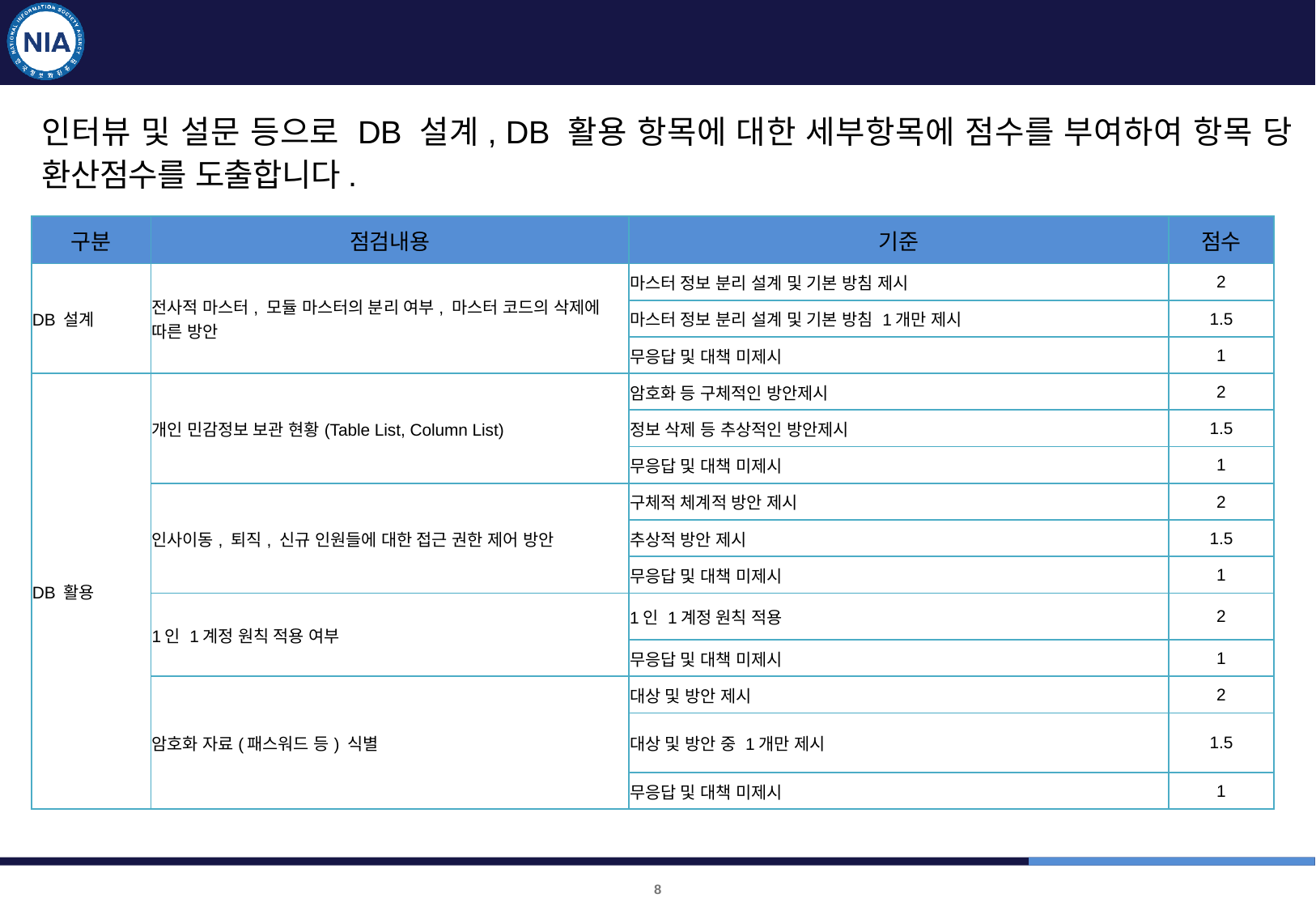

1차 품질진단
데이터 품질진단 측정지표 : DB 설계, DB 활용
인터뷰 및 설문 등으로 DB 설계, DB 활용 항목에 대한 세부항목에 점수를 부여하여 항목 당 환산점수를 도출합니다.
| 구분 | 점검내용 | 기준 | 점수 |
| --- | --- | --- | --- |
| DB 설계 | 전사적 마스터, 모듈 마스터의 분리 여부, 마스터 코드의 삭제에 따른 방안 | 마스터 정보 분리 설계 및 기본 방침 제시 | 2 |
|  |  | 마스터 정보 분리 설계 및 기본 방침 1개만 제시 | 1.5 |
|  |  | 무응답 및 대책 미제시 | 1 |
| DB 활용 | 개인 민감정보 보관 현황(Table List, Column List) | 암호화 등 구체적인 방안제시 | 2 |
|  |  | 정보 삭제 등 추상적인 방안제시 | 1.5 |
|  |  | 무응답 및 대책 미제시 | 1 |
|  | 인사이동, 퇴직, 신규 인원들에 대한 접근 권한 제어 방안 | 구체적 체계적 방안 제시 | 2 |
|  |  | 추상적 방안 제시 | 1.5 |
|  |  | 무응답 및 대책 미제시 | 1 |
|  | 1인 1계정 원칙 적용 여부 | 1인 1계정 원칙 적용 | 2 |
|  |  | 무응답 및 대책 미제시 | 1 |
|  | 암호화 자료(패스워드 등) 식별 | 대상 및 방안 제시 | 2 |
|  |  | 대상 및 방안 중 1개만 제시 | 1.5 |
|  |  | 무응답 및 대책 미제시 | 1 |